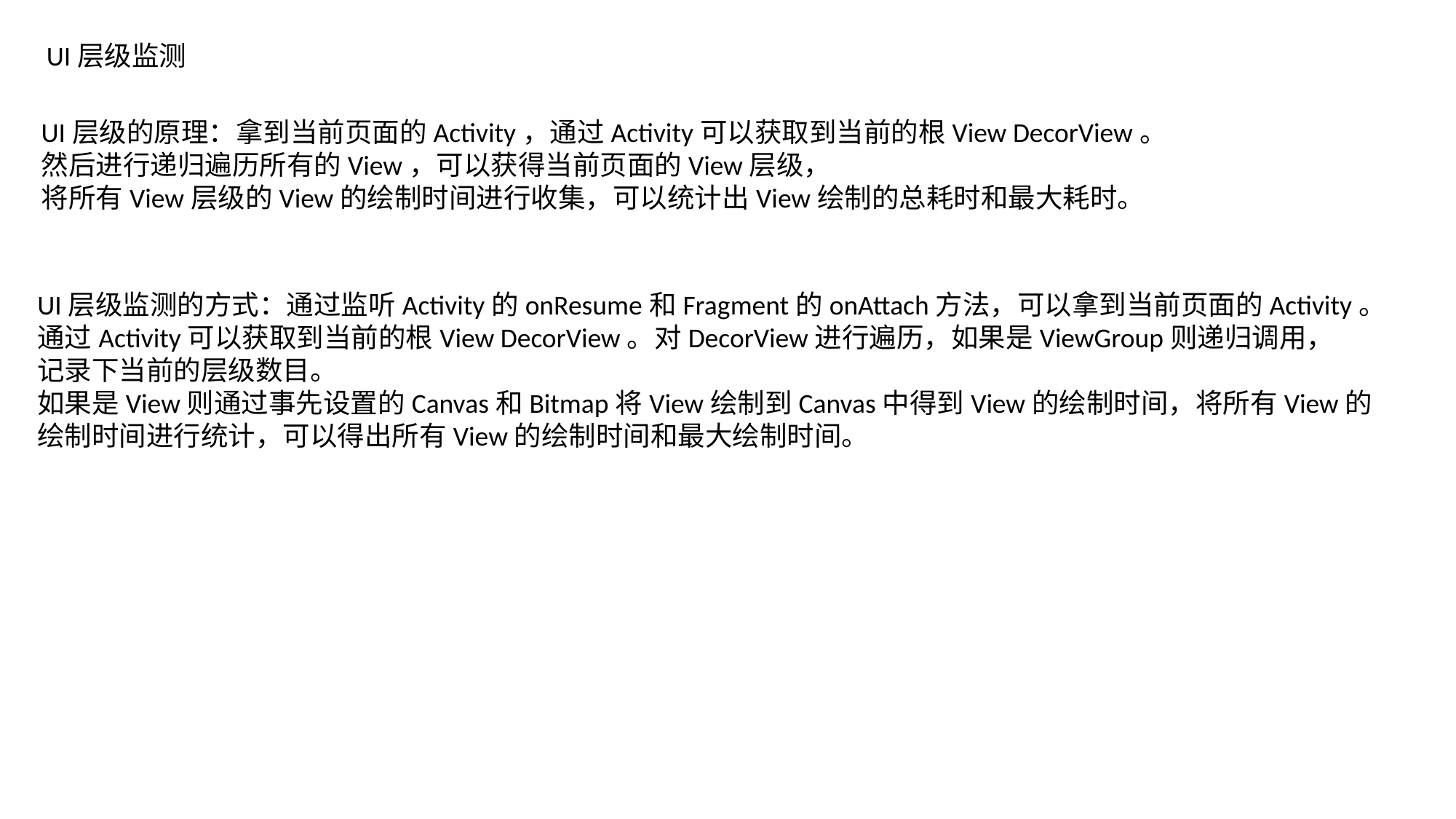

UI层级监测
UI层级的原理：拿到当前页面的Activity，通过Activity可以获取到当前的根View DecorView。
然后进行递归遍历所有的View，可以获得当前页面的View层级，
将所有View层级的View的绘制时间进行收集，可以统计出View绘制的总耗时和最大耗时。
UI层级监测的方式：通过监听Activity的onResume和Fragment的onAttach方法，可以拿到当前页面的Activity。
通过Activity可以获取到当前的根View DecorView。对DecorView进行遍历，如果是ViewGroup则递归调用，
记录下当前的层级数目。
如果是View则通过事先设置的Canvas和Bitmap将View绘制到Canvas中得到View的绘制时间，将所有View的
绘制时间进行统计，可以得出所有View的绘制时间和最大绘制时间。